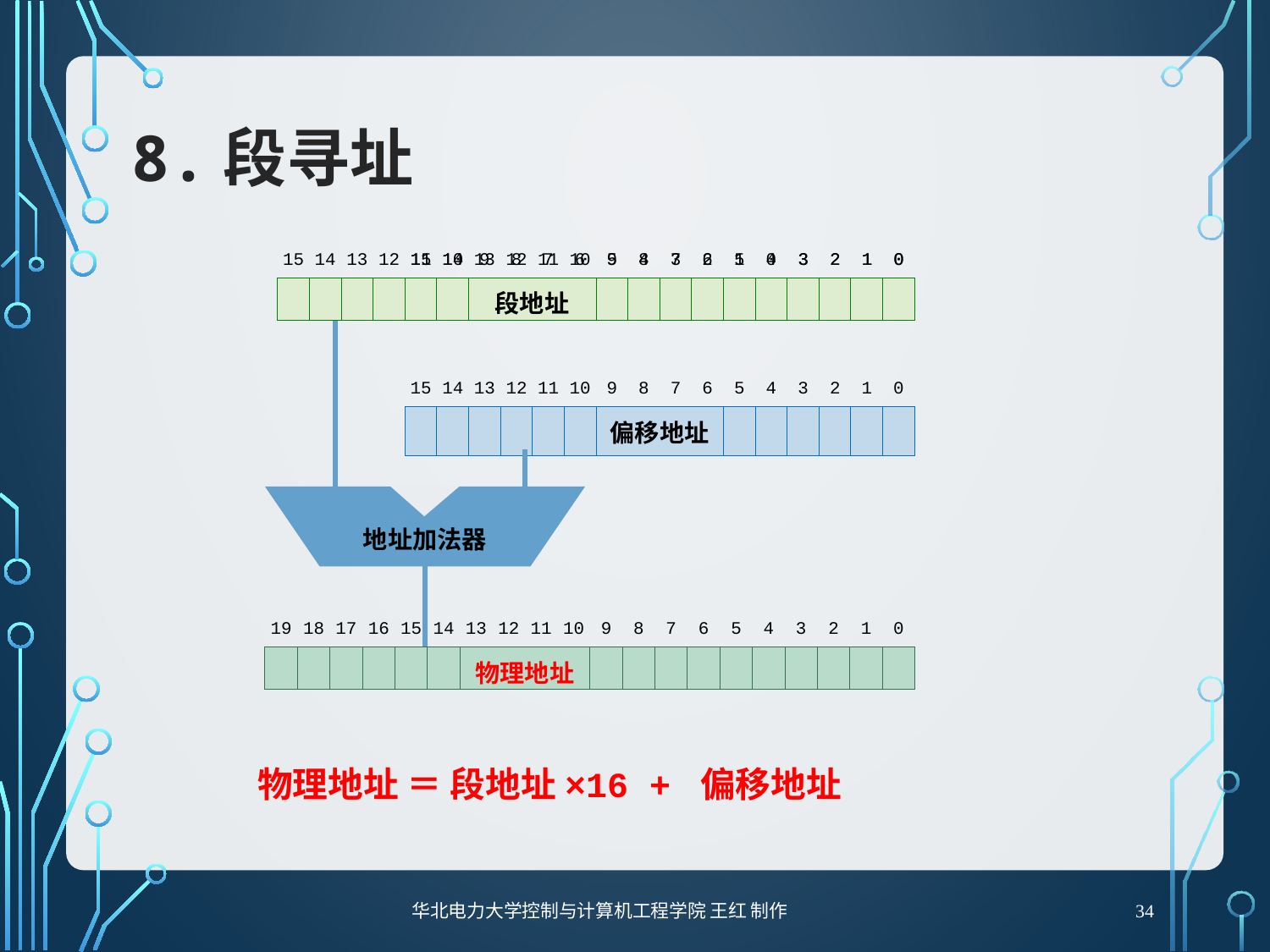

# 8.段寻址
| 15 | 14 | 13 | 12 | 11 | 10 | 9 | 8 | 7 | 6 | 5 | 4 | 3 | 2 | 1 | 0 |
| --- | --- | --- | --- | --- | --- | --- | --- | --- | --- | --- | --- | --- | --- | --- | --- |
|  |  |  |  |  |  | 段地址 |  |  |  |  |  |  |  |  |  |
| 15 | 14 | 13 | 12 | 11 | 10 | 9 | 8 | 7 | 6 | 5 | 4 | 3 | 2 | 1 | 0 |
| --- | --- | --- | --- | --- | --- | --- | --- | --- | --- | --- | --- | --- | --- | --- | --- |
|  |  |  |  |  |  | 段地址 |  |  |  |  |  |  |  |  |  |
| 3 | 2 | 1 | 0 |
| --- | --- | --- | --- |
| 0 | 0 | 0 | 0 |
| 15 | 14 | 13 | 12 | 11 | 10 | 9 | 8 | 7 | 6 | 5 | 4 | 3 | 2 | 1 | 0 |
| --- | --- | --- | --- | --- | --- | --- | --- | --- | --- | --- | --- | --- | --- | --- | --- |
|  |  |  |  |  |  | 偏移地址 |  |  |  |  |  |  |  |  |  |

地址加法器
| 19 | 18 | 17 | 16 | 15 | 14 | 13 | 12 | 11 | 10 | 9 | 8 | 7 | 6 | 5 | 4 | 3 | 2 | 1 | 0 |
| --- | --- | --- | --- | --- | --- | --- | --- | --- | --- | --- | --- | --- | --- | --- | --- | --- | --- | --- | --- |
|  |  |  |  |  |  | 物理地址 |  |  |  |  |  |  |  |  |  |  |  |  |  |
物理地址 ＝ 段地址×16 + 偏移地址
华北电力大学控制与计算机工程学院 王红 制作
34